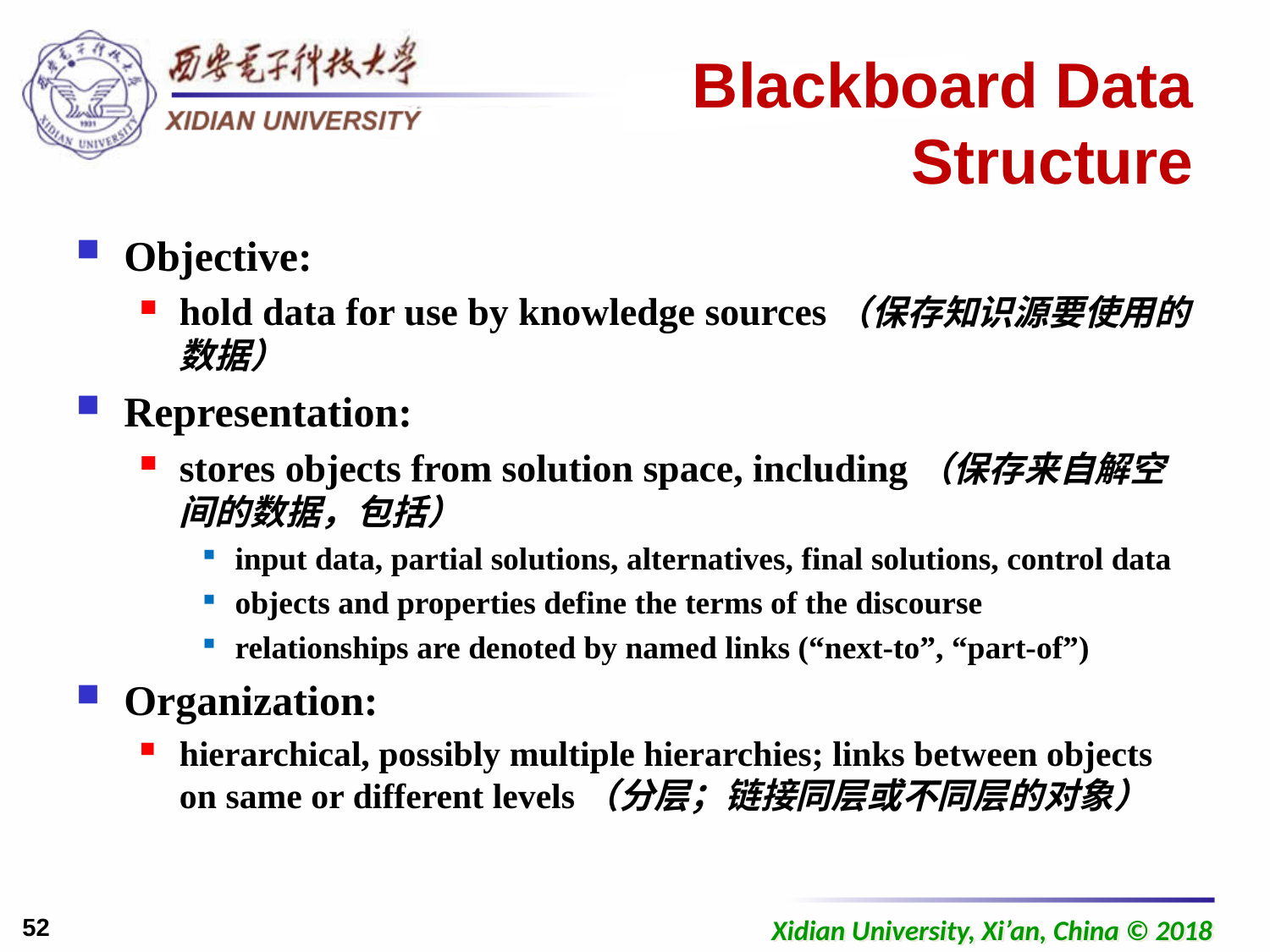

# Blackboard Data Structure
Objective:
hold data for use by knowledge sources（保存知识源要使用的数据）
Representation:
stores objects from solution space, including（保存来自解空间的数据，包括）
input data, partial solutions, alternatives, final solutions, control data
objects and properties define the terms of the discourse
relationships are denoted by named links (“next-to”, “part-of”)
Organization:
hierarchical, possibly multiple hierarchies; links between objects on same or different levels（分层；链接同层或不同层的对象）